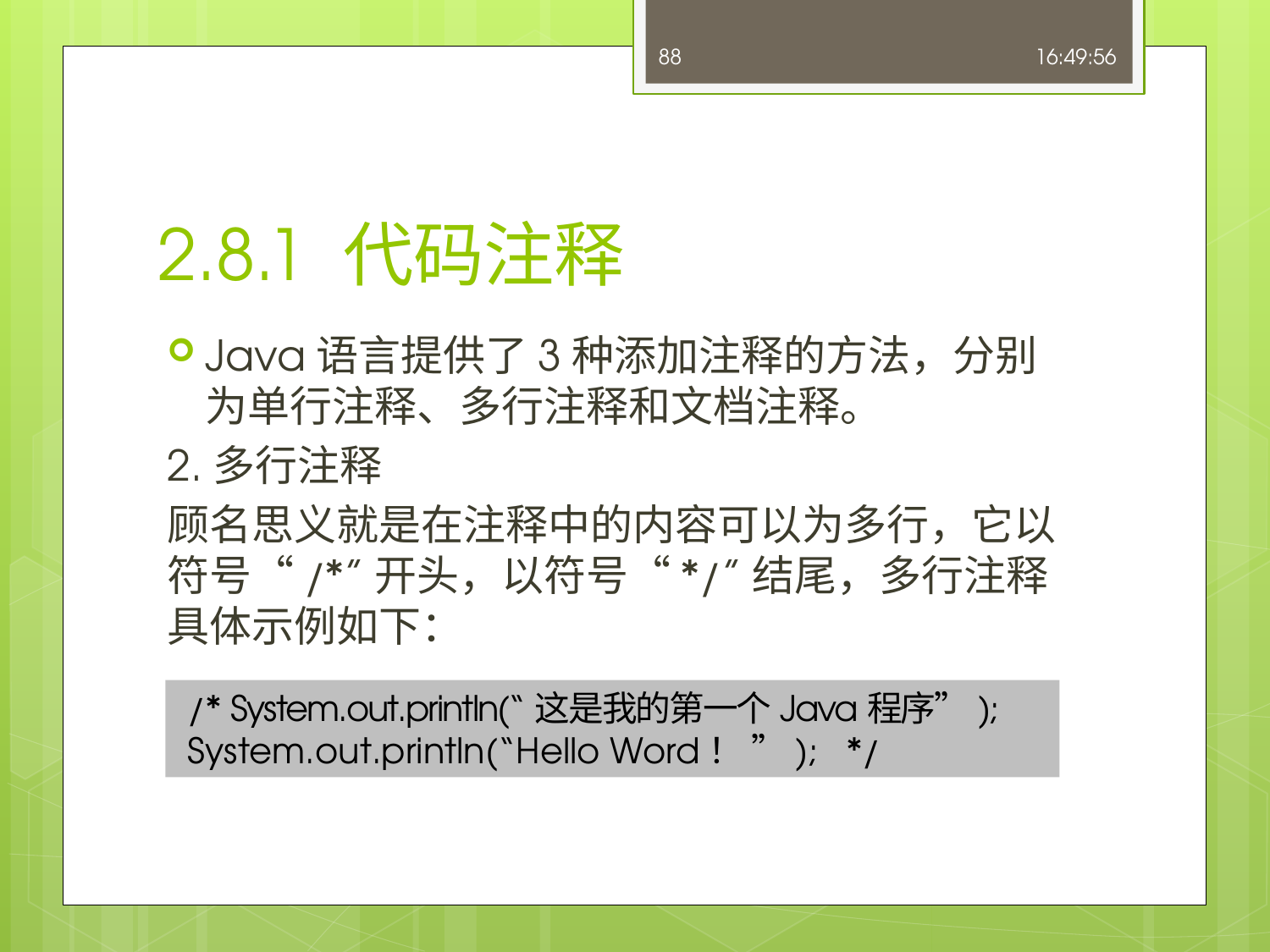

88
16:49:56
# 2.8.1 代码注释
Java语言提供了3种添加注释的方法，分别为单行注释、多行注释和文档注释。
2.多行注释
顾名思义就是在注释中的内容可以为多行，它以符号“/*”开头，以符号“*/”结尾，多行注释具体示例如下：

 /* System.out.println(“这是我的第一个Java程序”);
 System.out.println(“Hello Word！ ”);   */